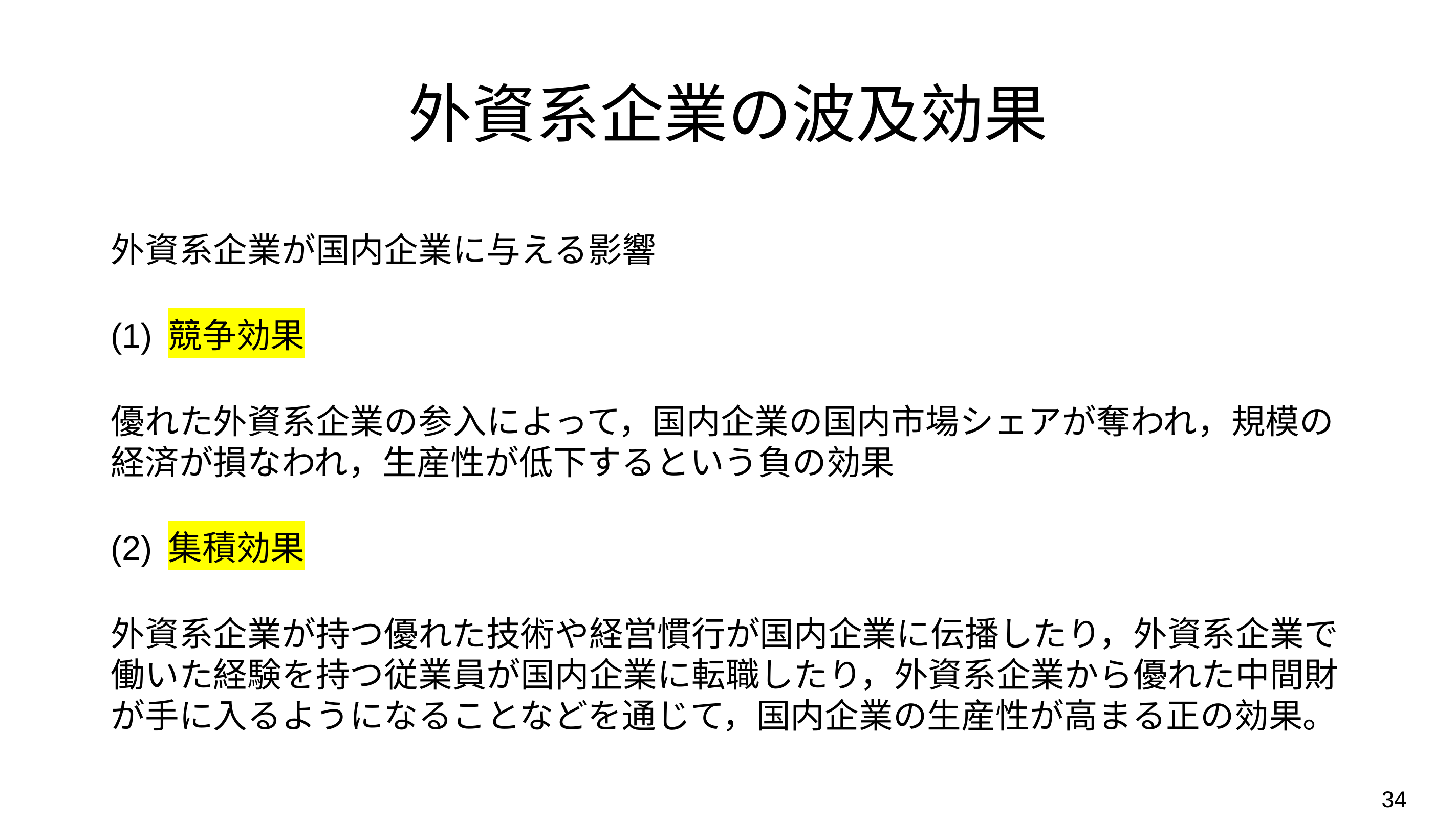

# 外資系企業の波及効果
外資系企業が国内企業に与える影響
(1) 競争効果
優れた外資系企業の参入によって，国内企業の国内市場シェアが奪われ，規模の経済が損なわれ，生産性が低下するという負の効果
(2) 集積効果
外資系企業が持つ優れた技術や経営慣行が国内企業に伝播したり，外資系企業で働いた経験を持つ従業員が国内企業に転職したり，外資系企業から優れた中間財が手に入るようになることなどを通じて，国内企業の生産性が高まる正の効果。
34